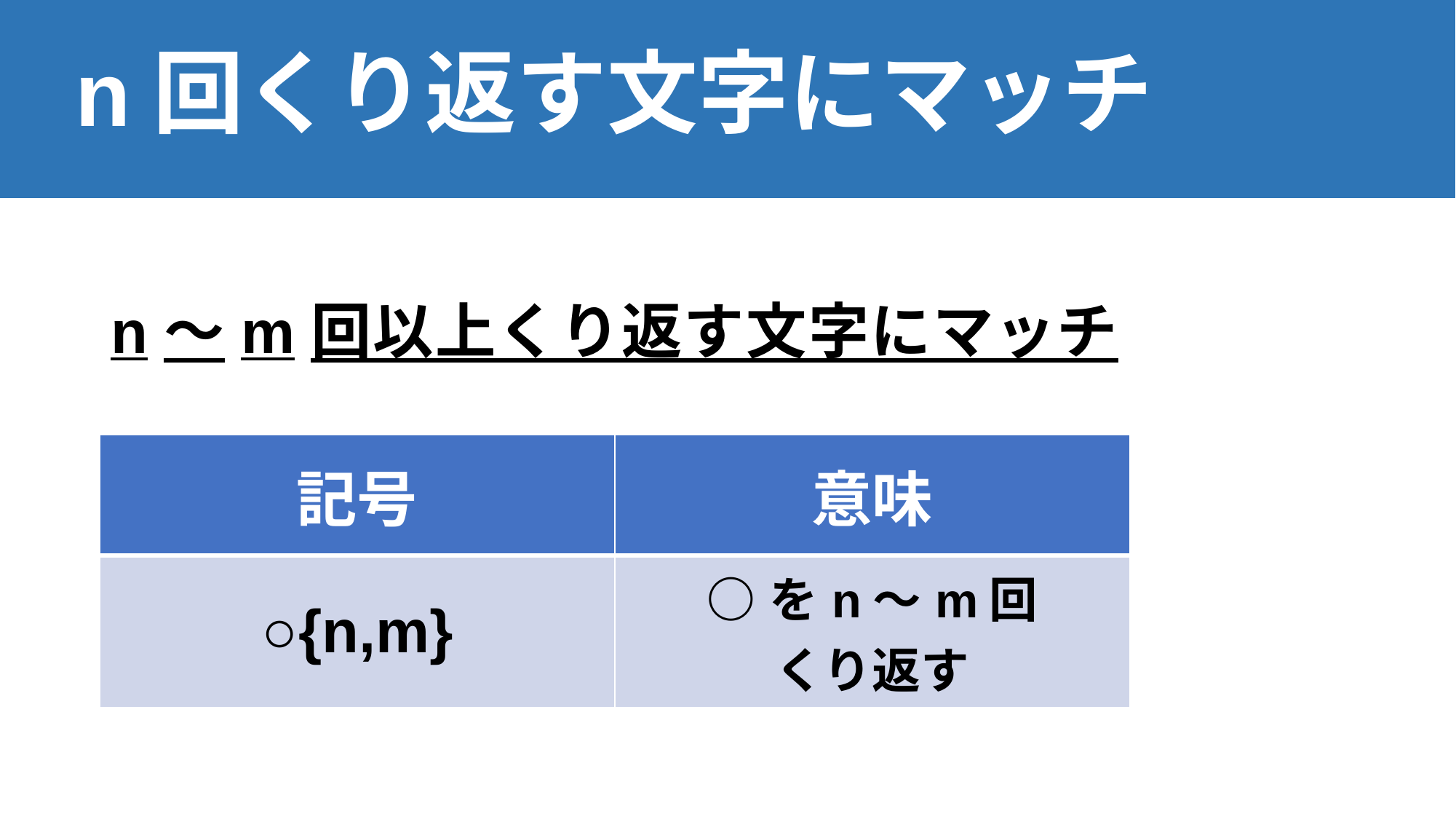

# n回くり返す文字にマッチ
n～m回以上くり返す文字にマッチ
| 記号 | 意味 |
| --- | --- |
| ○{n,m} | ○をn～m回 くり返す |